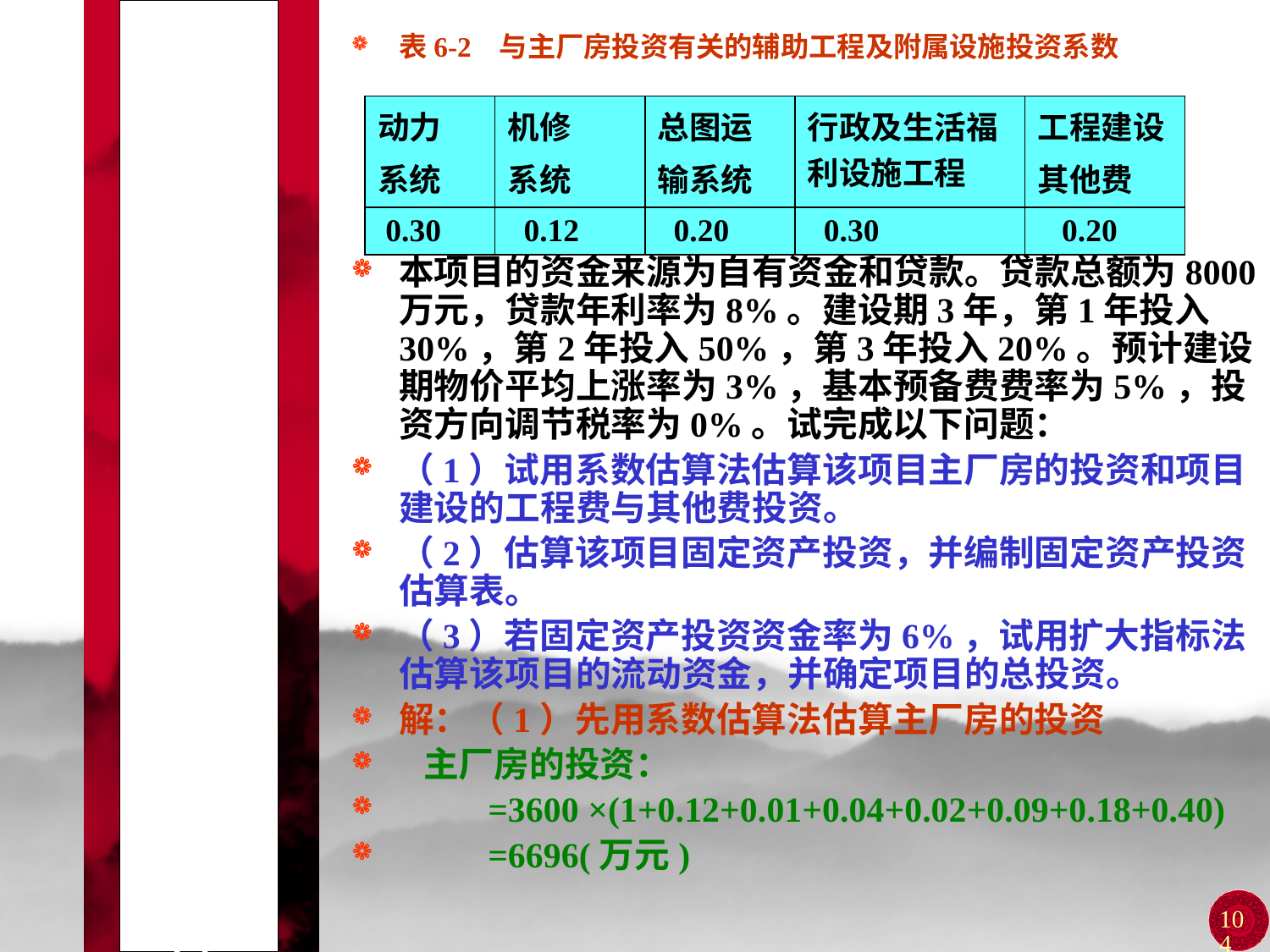

# 第一节    工程项目的投资估算
表6-2   与主厂房投资有关的辅助工程及附属设施投资系数

本项目的资金来源为自有资金和贷款。贷款总额为8000万元，贷款年利率为8%。建设期3年，第1年投入30%，第2年投入50%，第3年投入20%。预计建设期物价平均上涨率为3%，基本预备费费率为5%，投资方向调节税率为0%。试完成以下问题：
（1）试用系数估算法估算该项目主厂房的投资和项目建设的工程费与其他费投资。
（2）估算该项目固定资产投资，并编制固定资产投资估算表。
（3）若固定资产投资资金率为6%，试用扩大指标法估算该项目的流动资金，并确定项目的总投资。
解：（1）先用系数估算法估算主厂房的投资
  主厂房的投资：
          =3600 ×(1+0.12+0.01+0.04+0.02+0.09+0.18+0.40)
          =6696(万元)

| 动力 系统 | 机修 系统 | 总图运 输系统 | 行政及生活福利设施工程 | 工程建设 其他费 |
| --- | --- | --- | --- | --- |
| 0.30 | 0.12 | 0.20 | 0.30 | 0.20 |
104